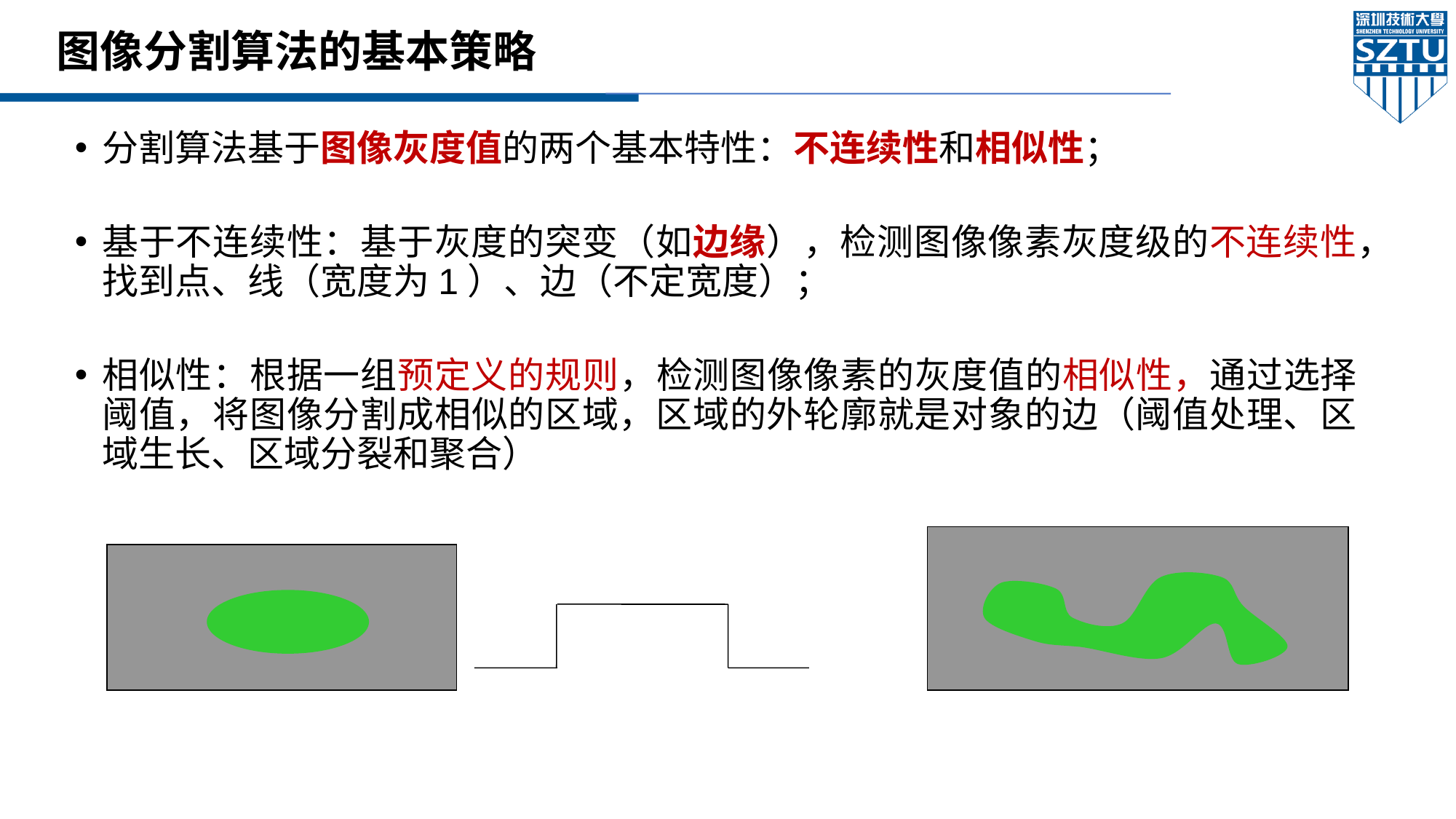

# 图像分割算法的基本策略
分割算法基于图像灰度值的两个基本特性：不连续性和相似性；

基于不连续性：基于灰度的突变（如边缘），检测图像像素灰度级的不连续性，找到点、线（宽度为1）、边（不定宽度）；

相似性：根据一组预定义的规则，检测图像像素的灰度值的相似性，通过选择阈值，将图像分割成相似的区域，区域的外轮廓就是对象的边（阈值处理、区域生长、区域分裂和聚合）